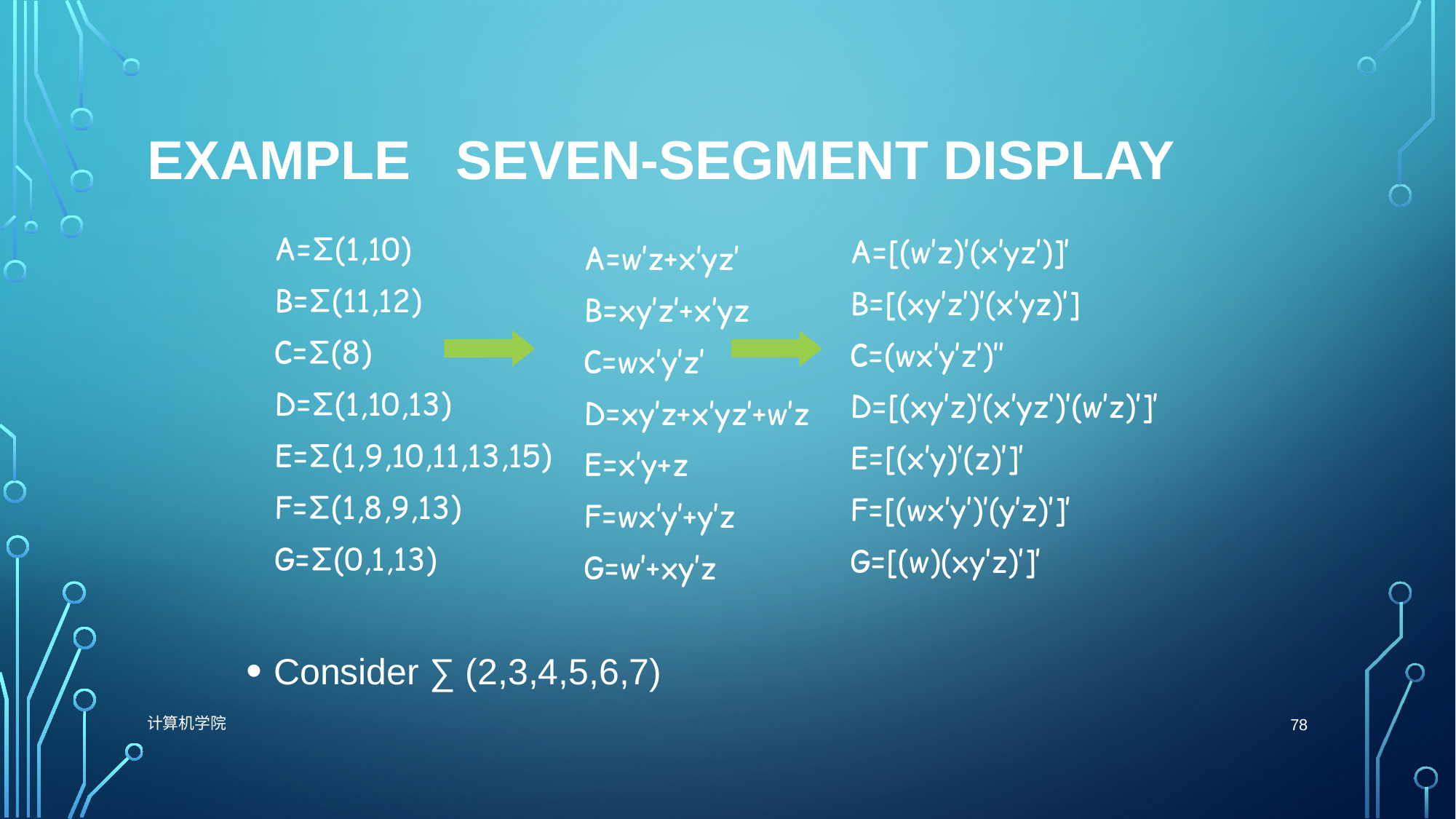

# Example   seven-segment display
A=∑(1,10)
B=∑(11,12)
C=∑(8)
D=∑(1,10,13)
E=∑(1,9,10,11,13,15)
F=∑(1,8,9,13)
G=∑(0,1,13)

A=[(w’z)’(x’yz’)]’
B=[(xy’z’)’(x’yz)’]
C=(wx’y’z’)’’
D=[(xy’z)’(x’yz’)’(w’z)’]’
E=[(x’y)’(z)’]’
F=[(wx’y’)’(y’z)’]’
G=[(w)(xy’z)’]’

A=w’z+x’yz’
B=xy’z’+x’yz
C=wx’y’z’
D=xy’z+x’yz’+w’z
E=x’y+z
F=wx’y’+y’z
G=w’+xy’z

Consider ∑ (2,3,4,5,6,7)
78
计算机学院